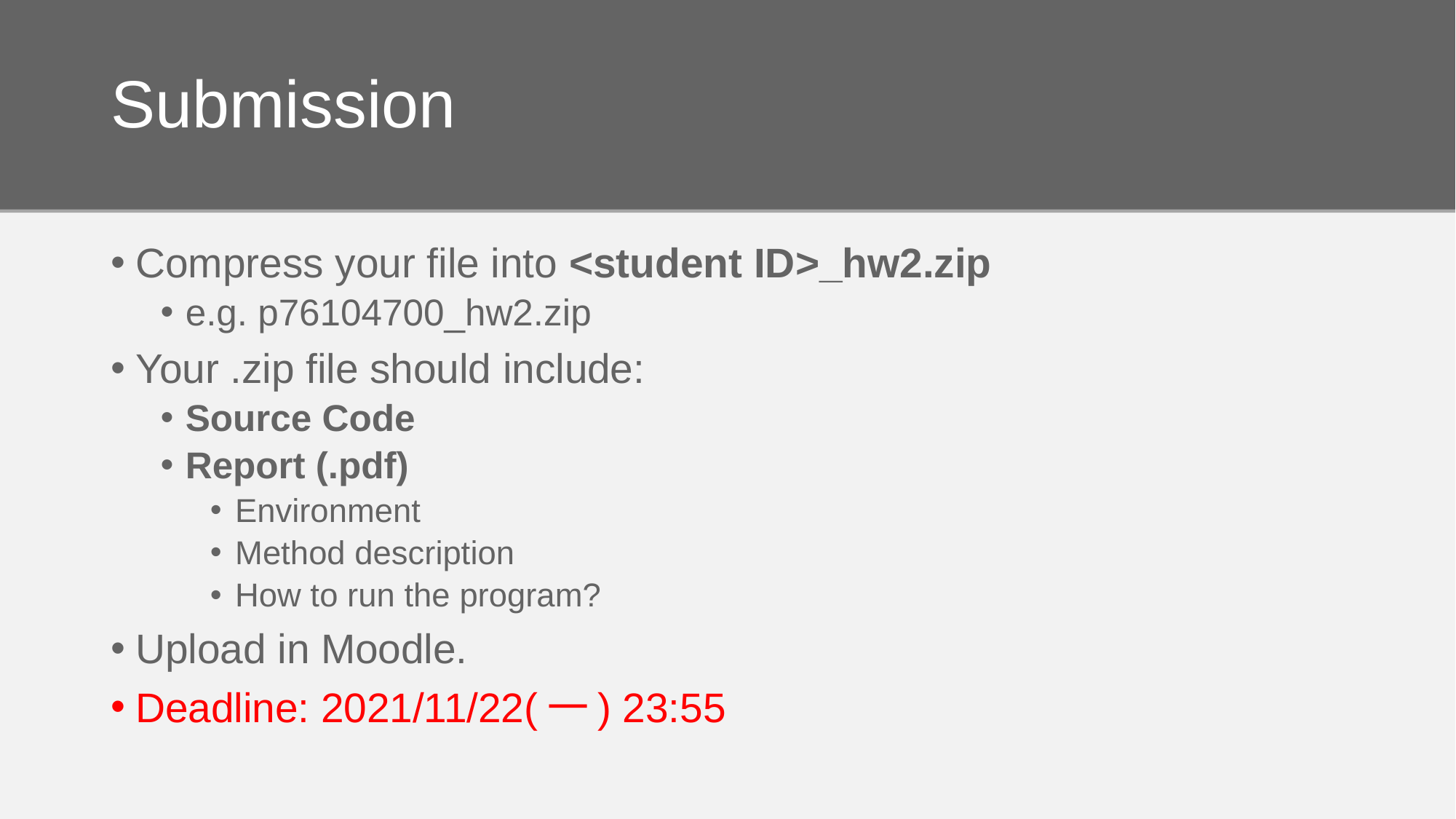

# Submission
Compress your file into <student ID>_hw2.zip
e.g. p76104700_hw2.zip
Your .zip file should include:
Source Code
Report (.pdf)
Environment
Method description
How to run the program?
Upload in Moodle.
Deadline: 2021/11/22(一) 23:55